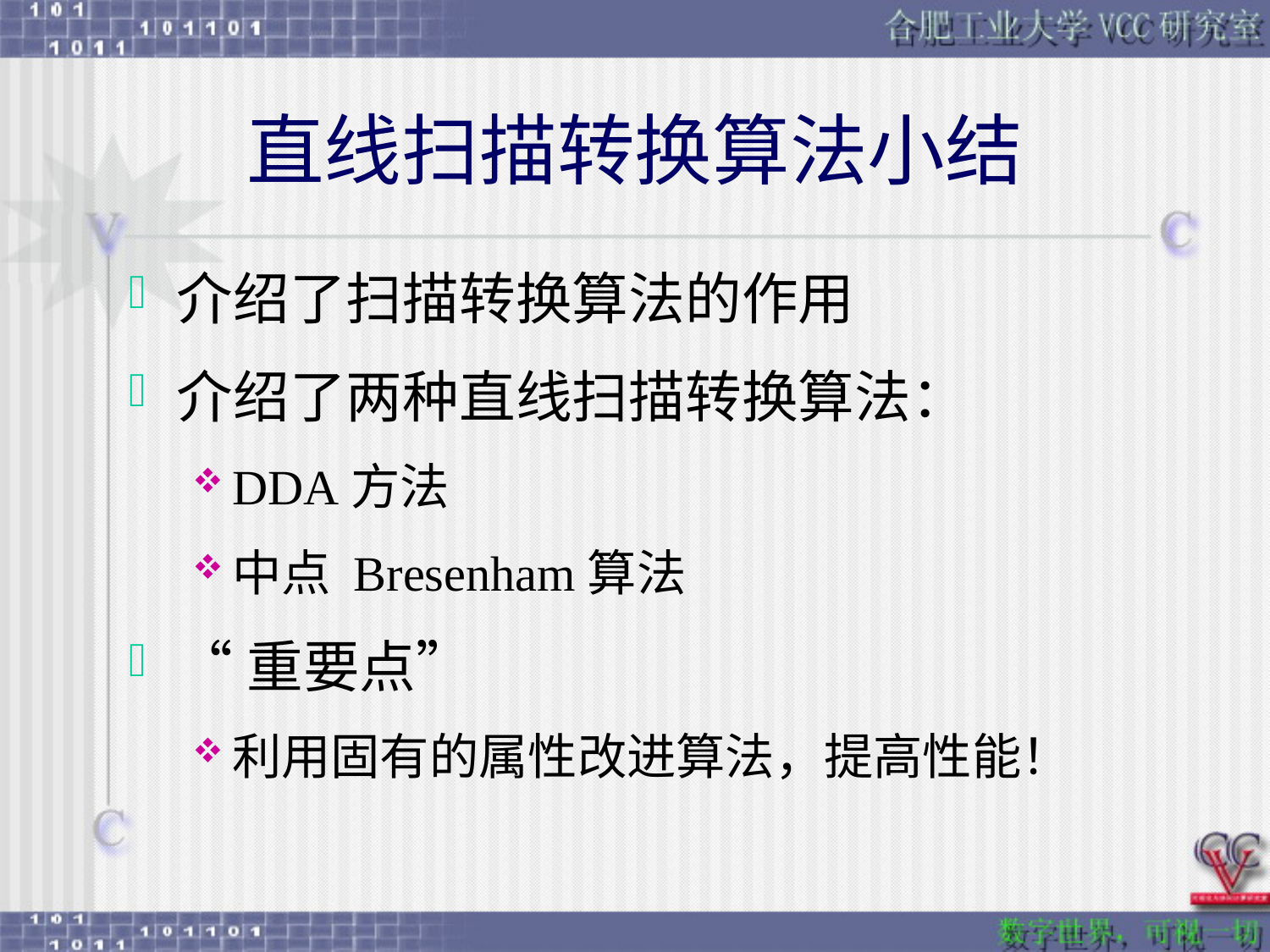

# 直线扫描转换算法小结
介绍了扫描转换算法的作用
介绍了两种直线扫描转换算法：
DDA方法
中点 Bresenham算法
“重要点”
利用固有的属性改进算法，提高性能！